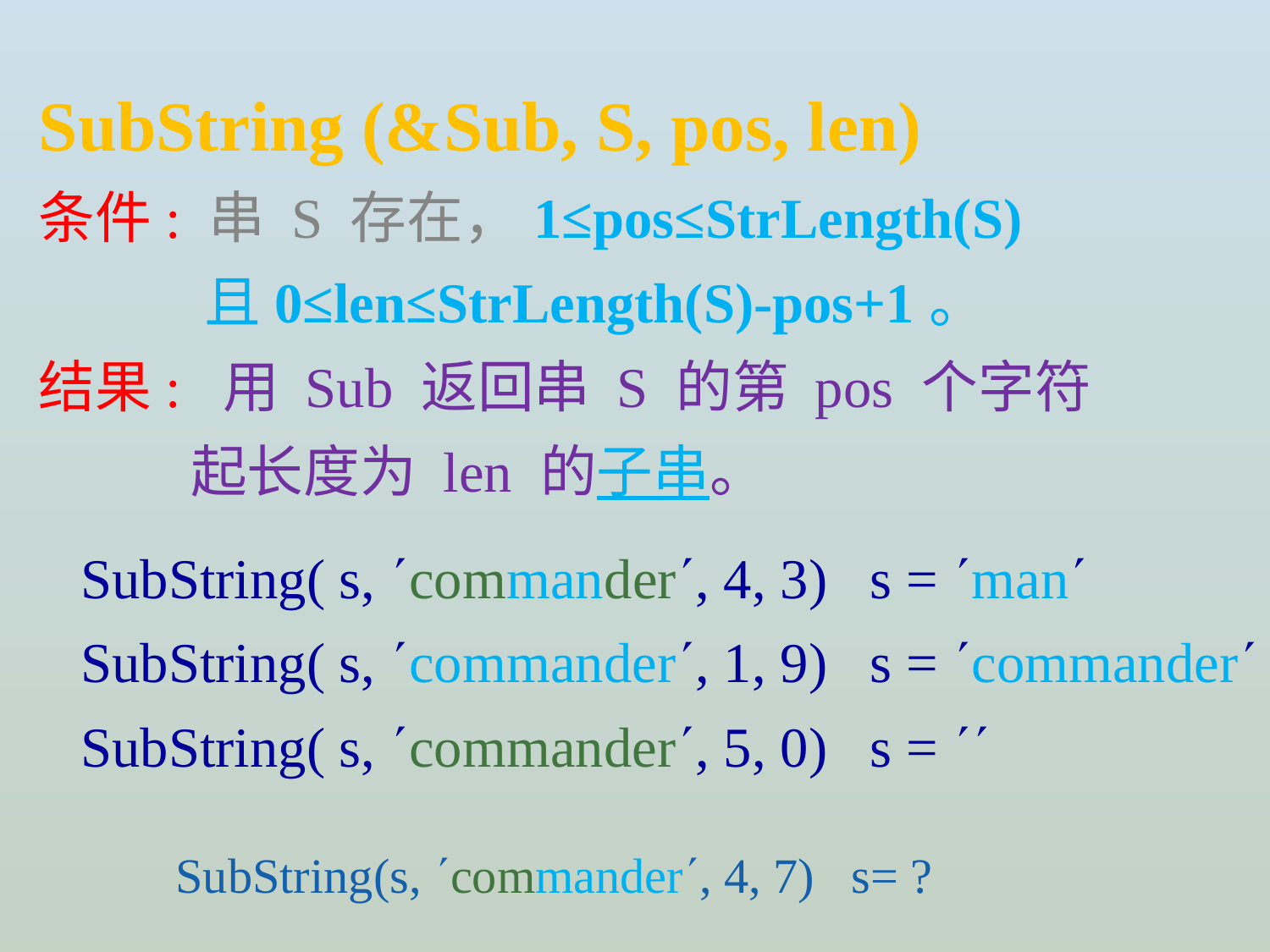

SubString (&Sub, S, pos, len)
条件: 串 S 存在，1≤pos≤StrLength(S)
            且0≤len≤StrLength(S)-pos+1。
结果:  用 Sub 返回串 S 的第 pos 个字符
            起长度为 len 的子串。

SubString( s, ′commander′, 4, 3)   s = ′man′
SubString( s, ′commander′, 1, 9)   s = ′commander′
SubString( s, ′commander′, 5, 0)   s = ′′
SubString(s, ′commander′, 4, 7)   s= ?